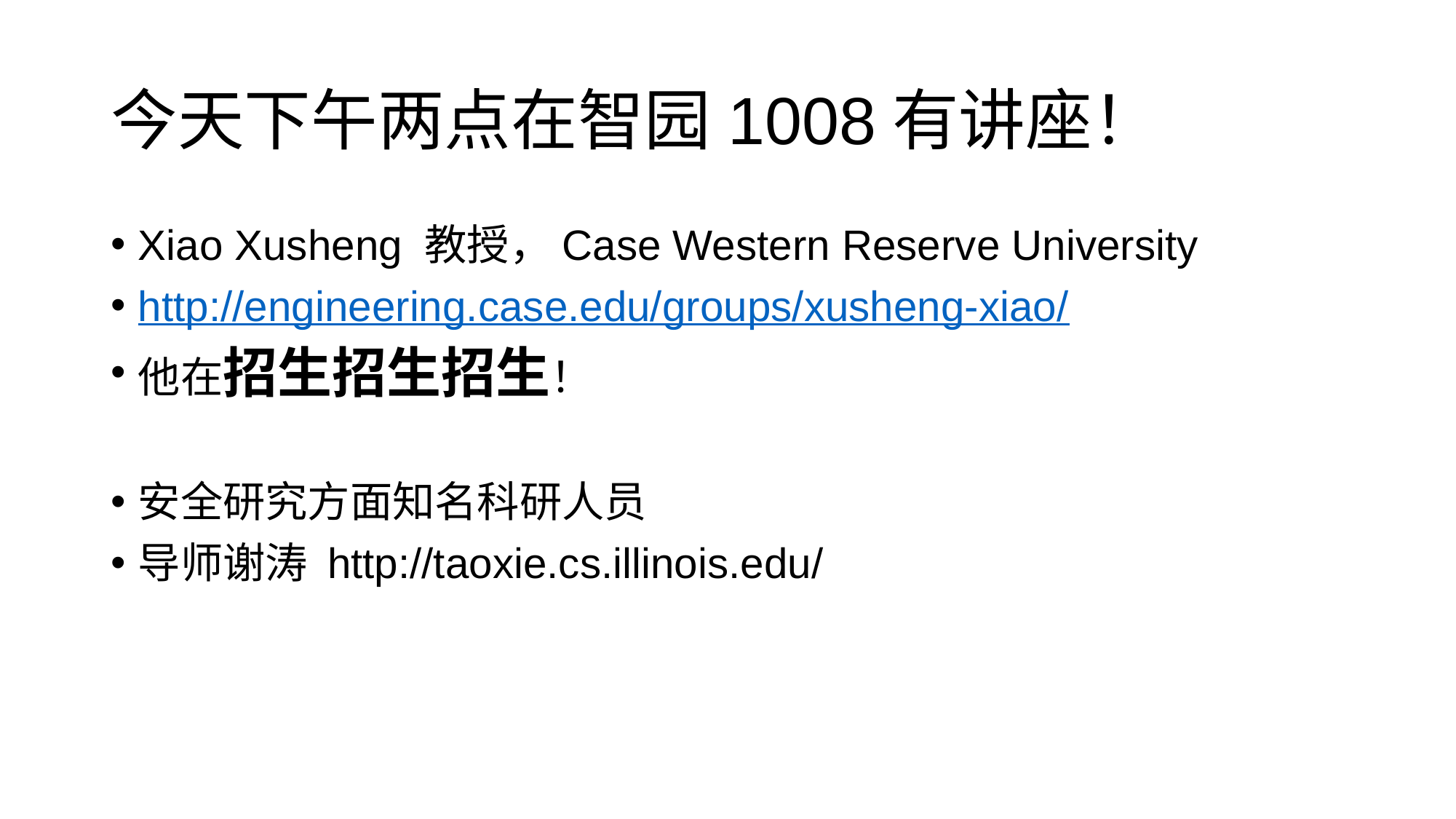

# 今天下午两点在智园1008有讲座！
Xiao Xusheng 教授，Case Western Reserve University
http://engineering.case.edu/groups/xusheng-xiao/
他在招生招生招生！

安全研究方面知名科研人员
导师谢涛 http://taoxie.cs.illinois.edu/